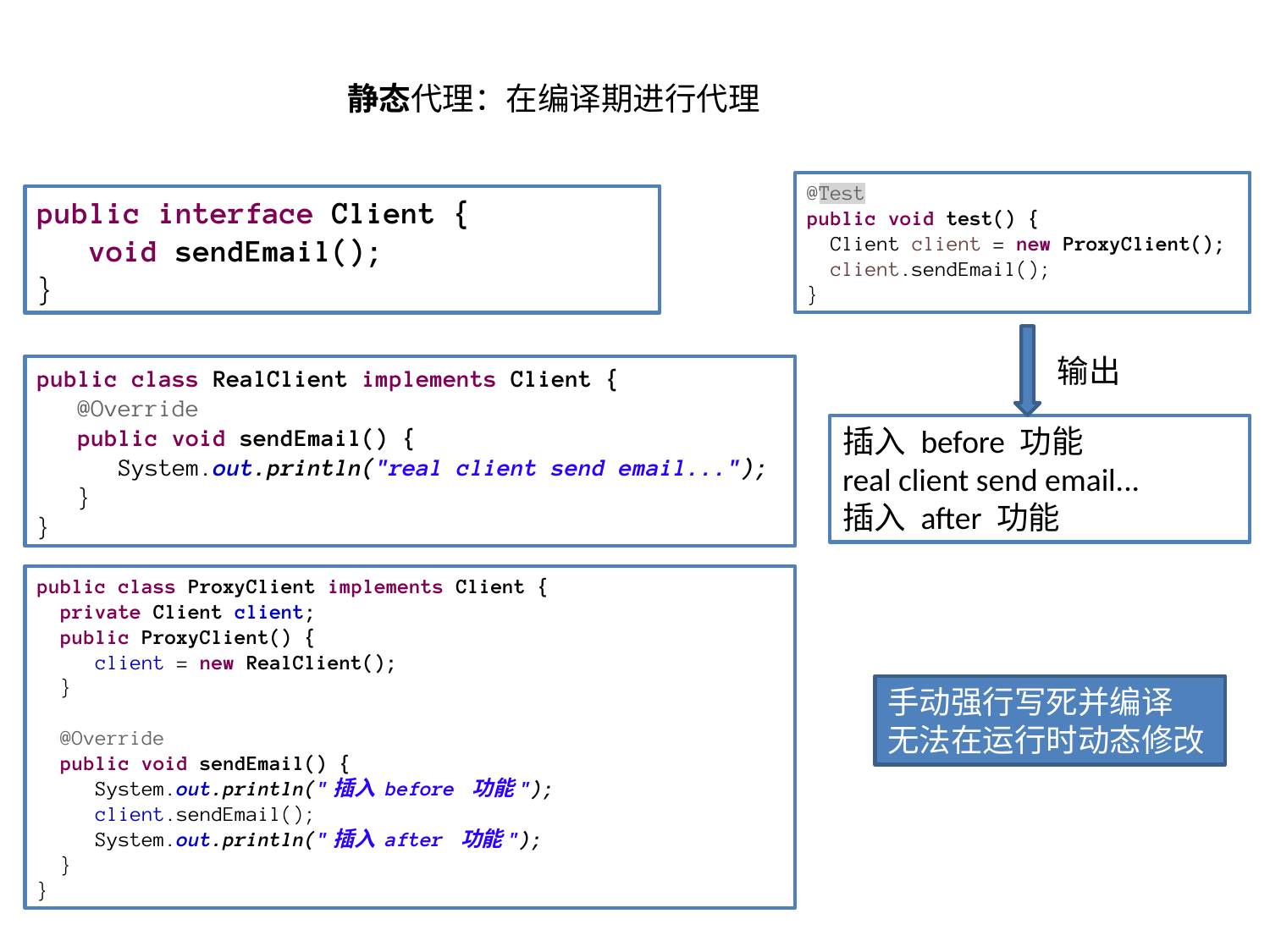

静态代理：在编译期进行代理
@Test
public void test() {
  Client client = new ProxyClient();
  client.sendEmail();
}
public interface Client {
   void sendEmail();
}

输出
public class RealClient implements Client {
   @Override
   public void sendEmail() {
      System.out.println("real client send email...");
   }
}
插入 before 功能
real client send email...
插入 after 功能
public class ProxyClient implements Client {
  private Client client;
  public ProxyClient() {
     client = new RealClient();
  }

  @Override
  public void sendEmail() {
     System.out.println("插入 before 功能");
     client.sendEmail();
     System.out.println("插入 after 功能");
  }
}
手动强行写死并编译
无法在运行时动态修改